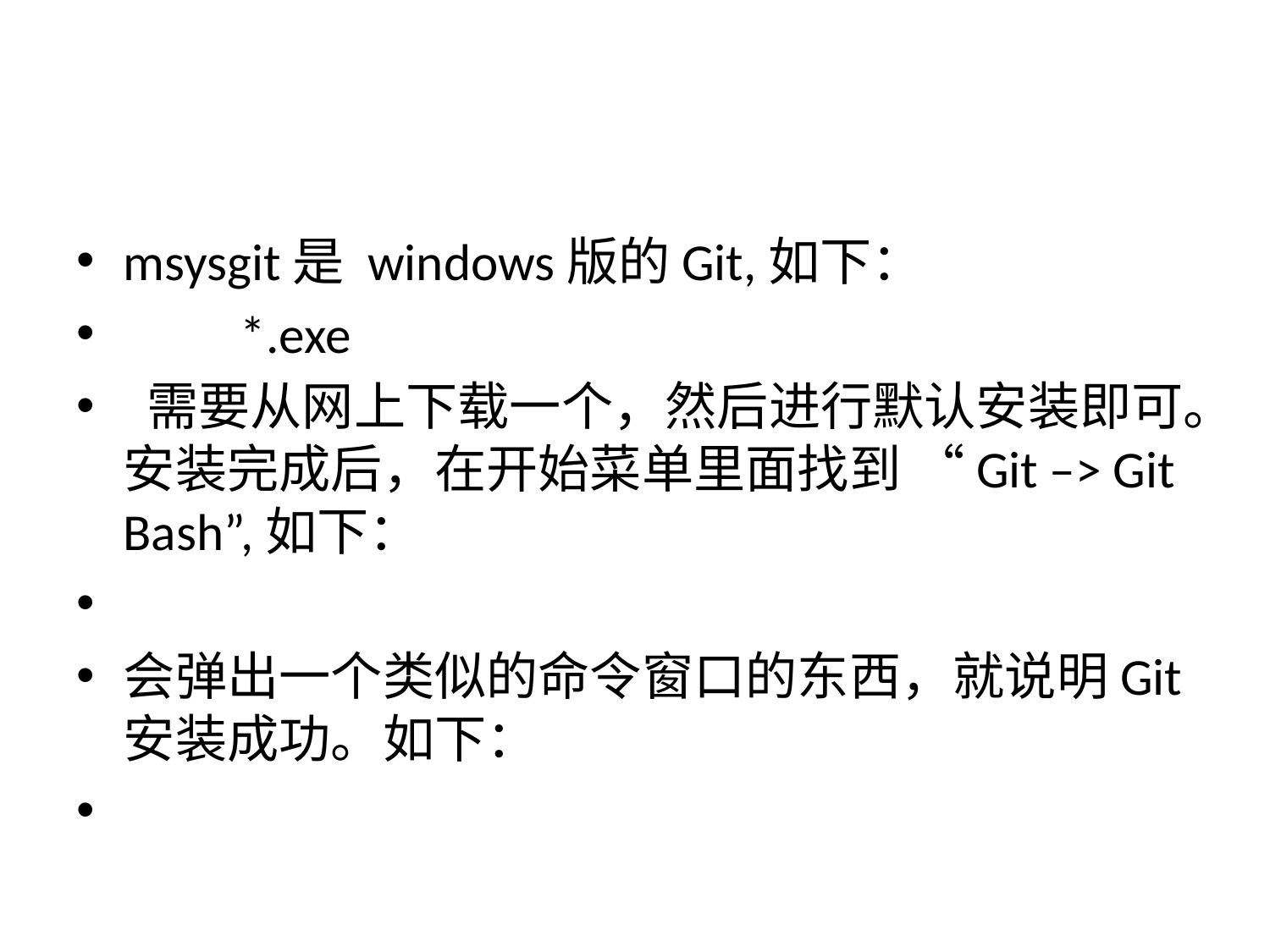

#
msysgit是 windows版的Git,如下：
     	*.exe
 需要从网上下载一个，然后进行默认安装即可。安装完成后，在开始菜单里面找到 “Git –> Git Bash”,如下：

会弹出一个类似的命令窗口的东西，就说明Git安装成功。如下：